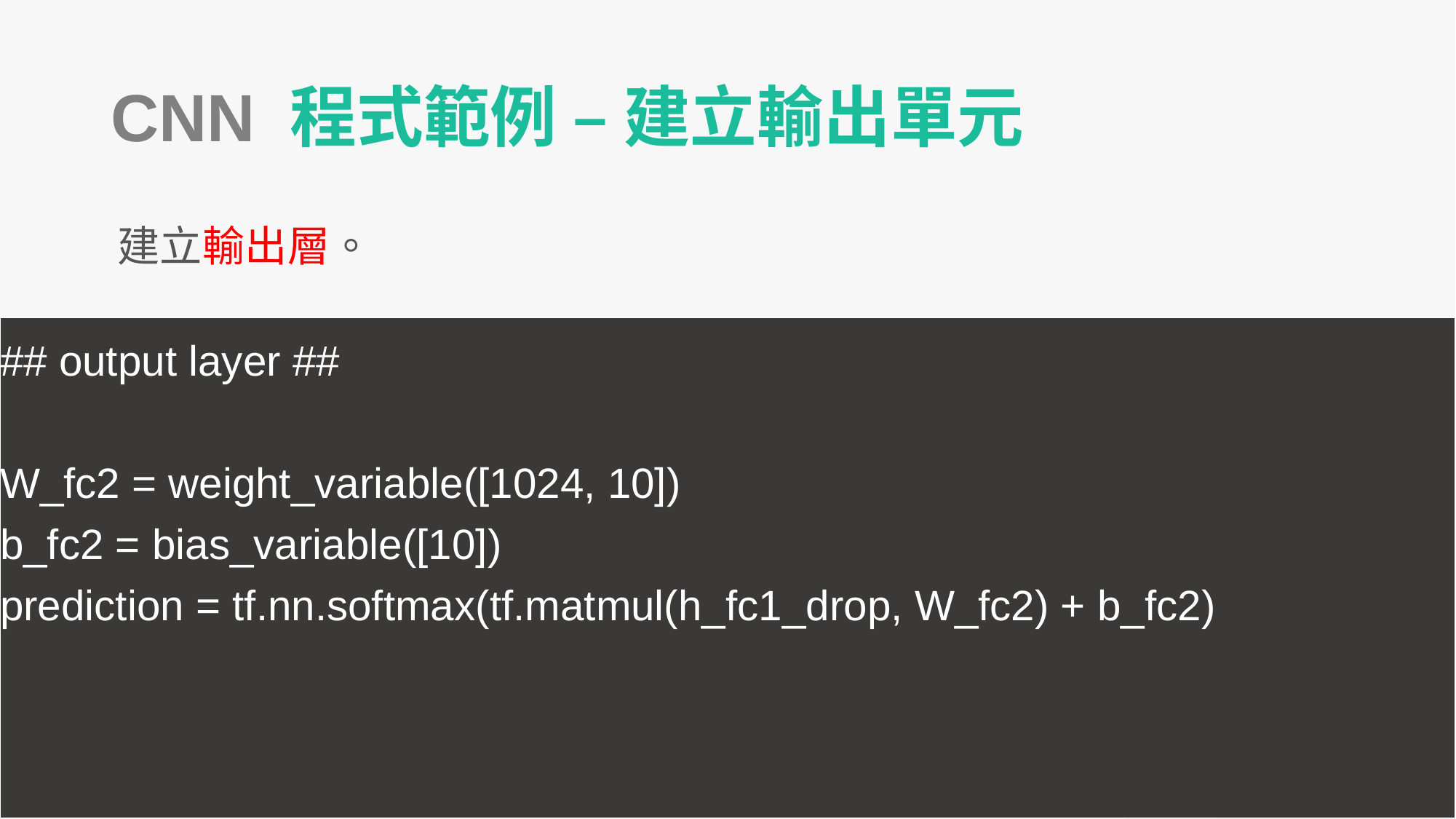

CNN 程式範例 – 建立輸出單元
建立輸出層。
## output layer ##

W_fc2 = weight_variable([1024, 10])
b_fc2 = bias_variable([10])
prediction = tf.nn.softmax(tf.matmul(h_fc1_drop, W_fc2) + b_fc2)